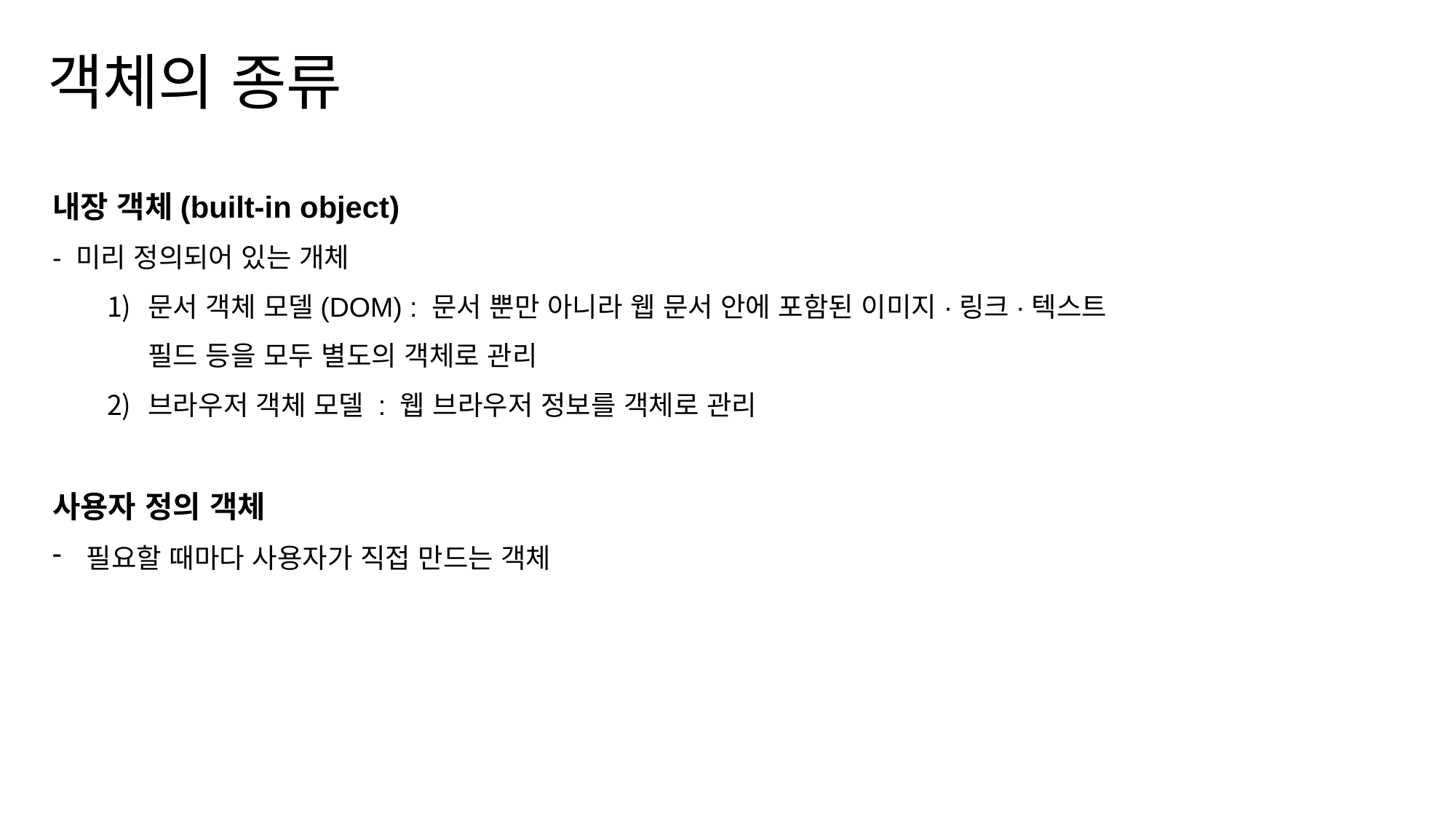

객체의 종류
내장 객체(built-in object)
- 미리 정의되어 있는 개체
문서 객체 모델(DOM) : 문서 뿐만 아니라 웹 문서 안에 포함된 이미지·링크·텍스트 필드 등을 모두 별도의 객체로 관리
브라우저 객체 모델 : 웹 브라우저 정보를 객체로 관리

사용자 정의 객체
필요할 때마다 사용자가 직접 만드는 객체